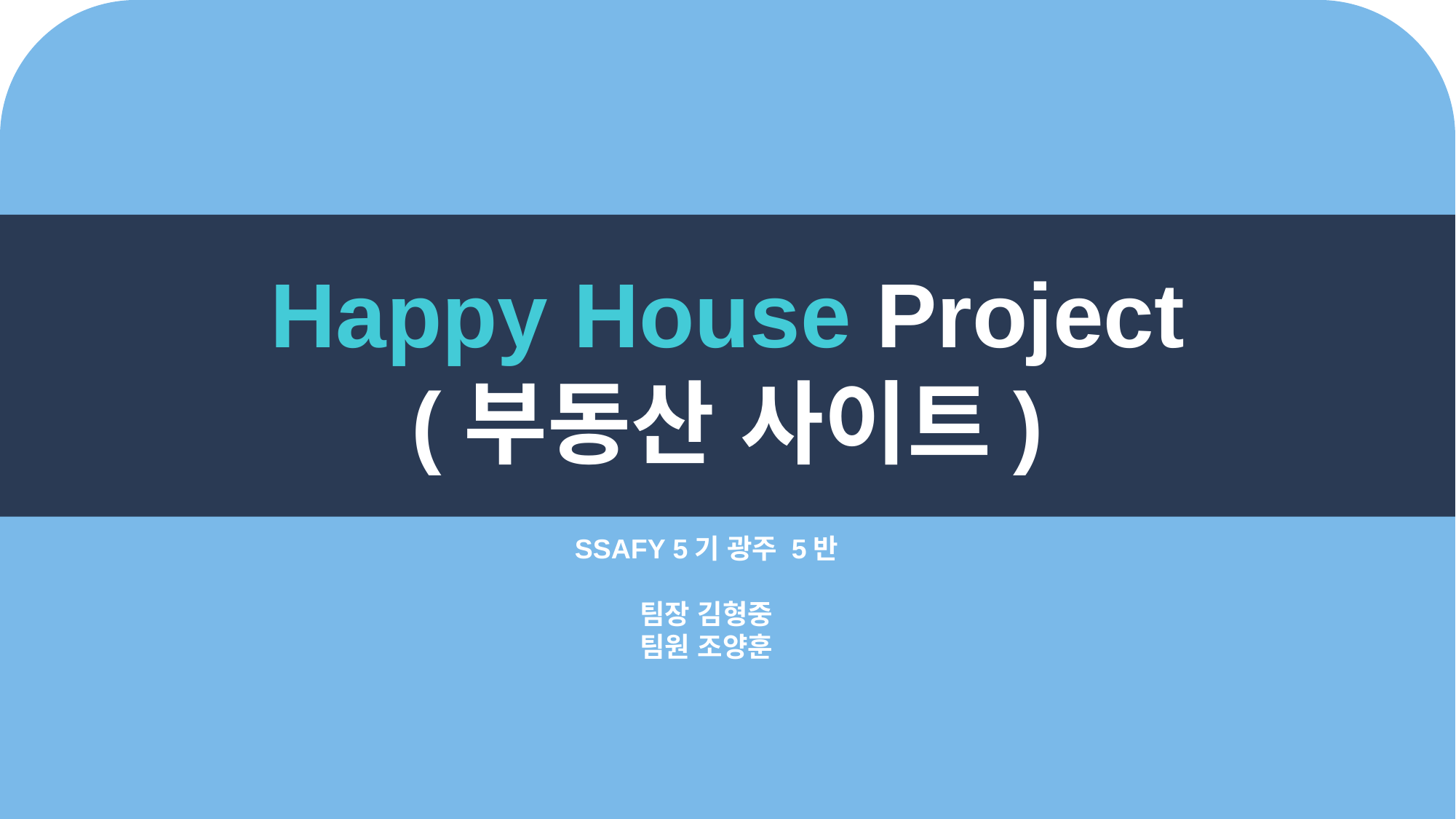

SSAFY 5기 광주 5반

팀장 김형중
팀원 조양훈

Happy House Project
(부동산 사이트)